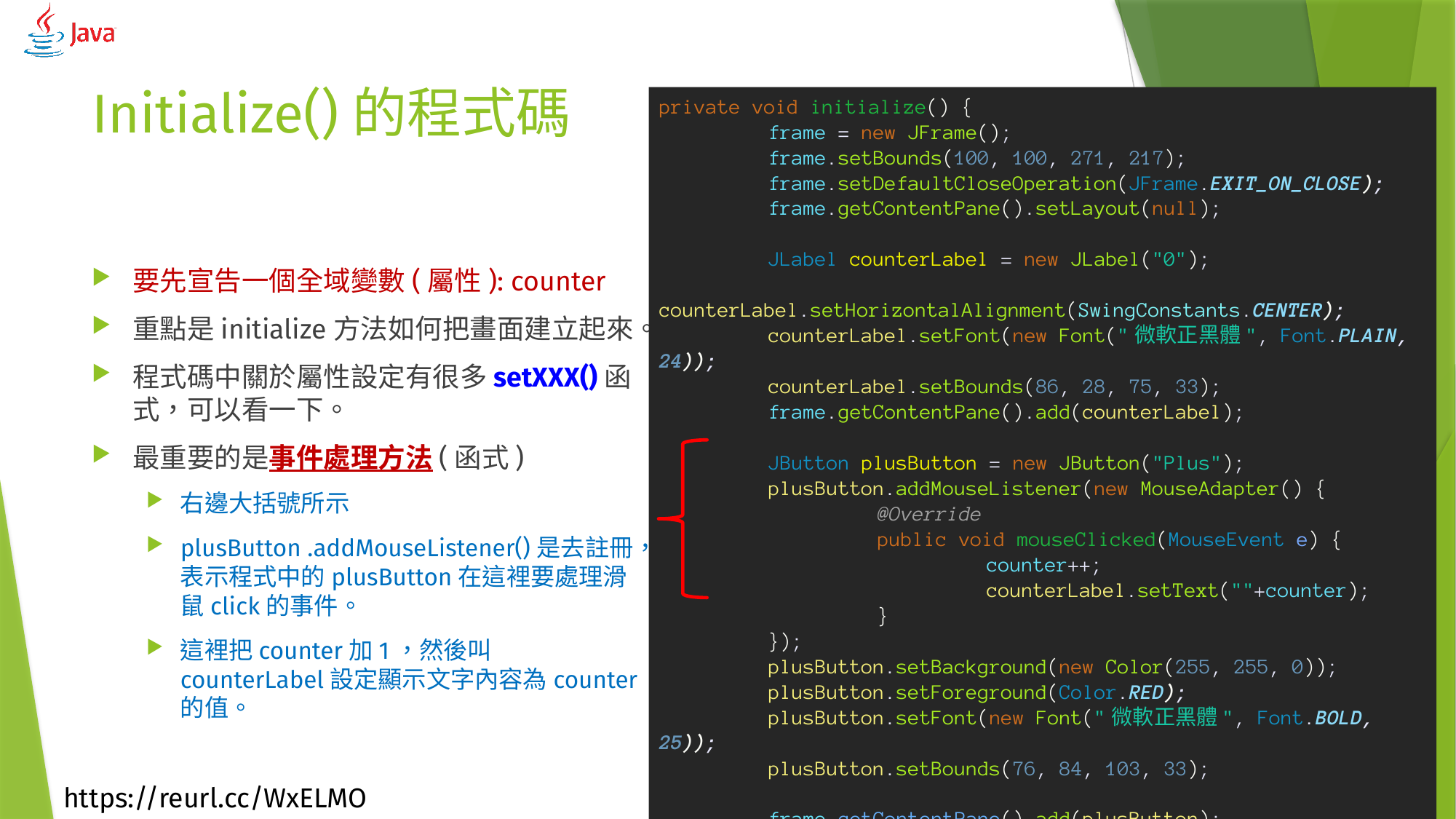

# Initialize()的程式碼
private void initialize() {
	frame = new JFrame();
	frame.setBounds(100, 100, 271, 217);
	frame.setDefaultCloseOperation(JFrame.EXIT_ON_CLOSE);
	frame.getContentPane().setLayout(null);

	JLabel counterLabel = new JLabel("0");
	counterLabel.setHorizontalAlignment(SwingConstants.CENTER);
	counterLabel.setFont(new Font("微軟正黑體", Font.PLAIN, 24));
	counterLabel.setBounds(86, 28, 75, 33);
	frame.getContentPane().add(counterLabel);

	JButton plusButton = new JButton("Plus");
	plusButton.addMouseListener(new MouseAdapter() {
		@Override
		public void mouseClicked(MouseEvent e) {
			counter++;
			counterLabel.setText(""+counter);
		}
	});
	plusButton.setBackground(new Color(255, 255, 0));
	plusButton.setForeground(Color.RED);
	plusButton.setFont(new Font("微軟正黑體", Font.BOLD, 25));
	plusButton.setBounds(76, 84, 103, 33);

	frame.getContentPane().add(plusButton);
}
要先宣告一個全域變數(屬性): counter
重點是initialize方法如何把畫面建立起來。
程式碼中關於屬性設定有很多setXXX()函式，可以看一下。
最重要的是事件處理方法(函式)
右邊大括號所示
plusButton .addMouseListener()是去註冊，表示程式中的plusButton在這裡要處理滑鼠click的事件。
這裡把counter加1，然後叫counterLabel設定顯示文字內容為counter的值。